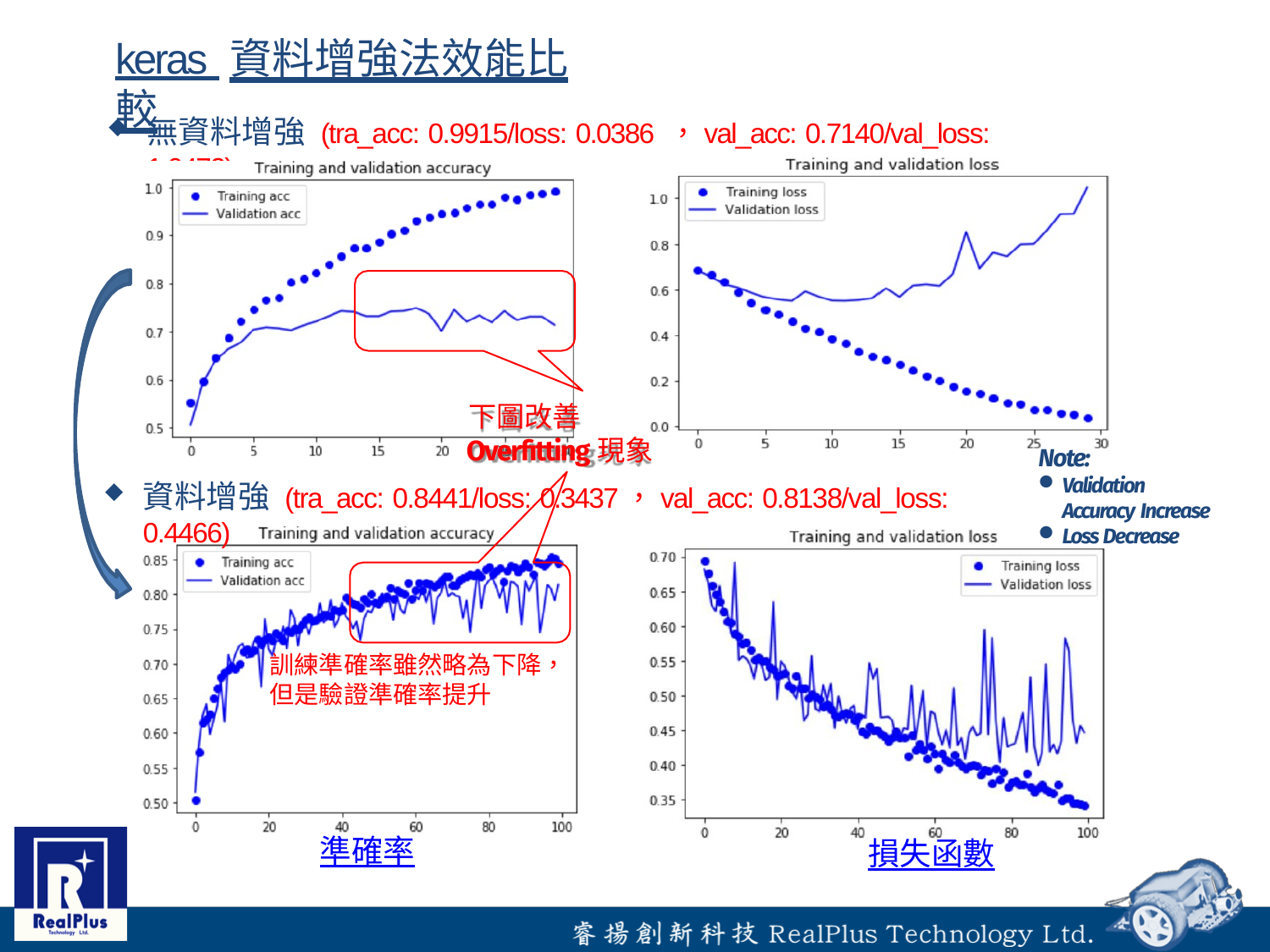

# keras 資料增強法效能比較
無資料增強 (tra_acc: 0.9915/loss: 0.0386 ，val_acc: 0.7140/val_loss: 1.0472)

下圖改善
Overfitting現象
資料增強 (tra_acc: 0.8441/loss: 0.3437，val_acc: 0.8138/val_loss: 0.4466)

Note:
Validation  Accuracy Increase
Loss Decrease

訓練準確率雖然略為下降， 但是驗證準確率提升
準確率
損失函數